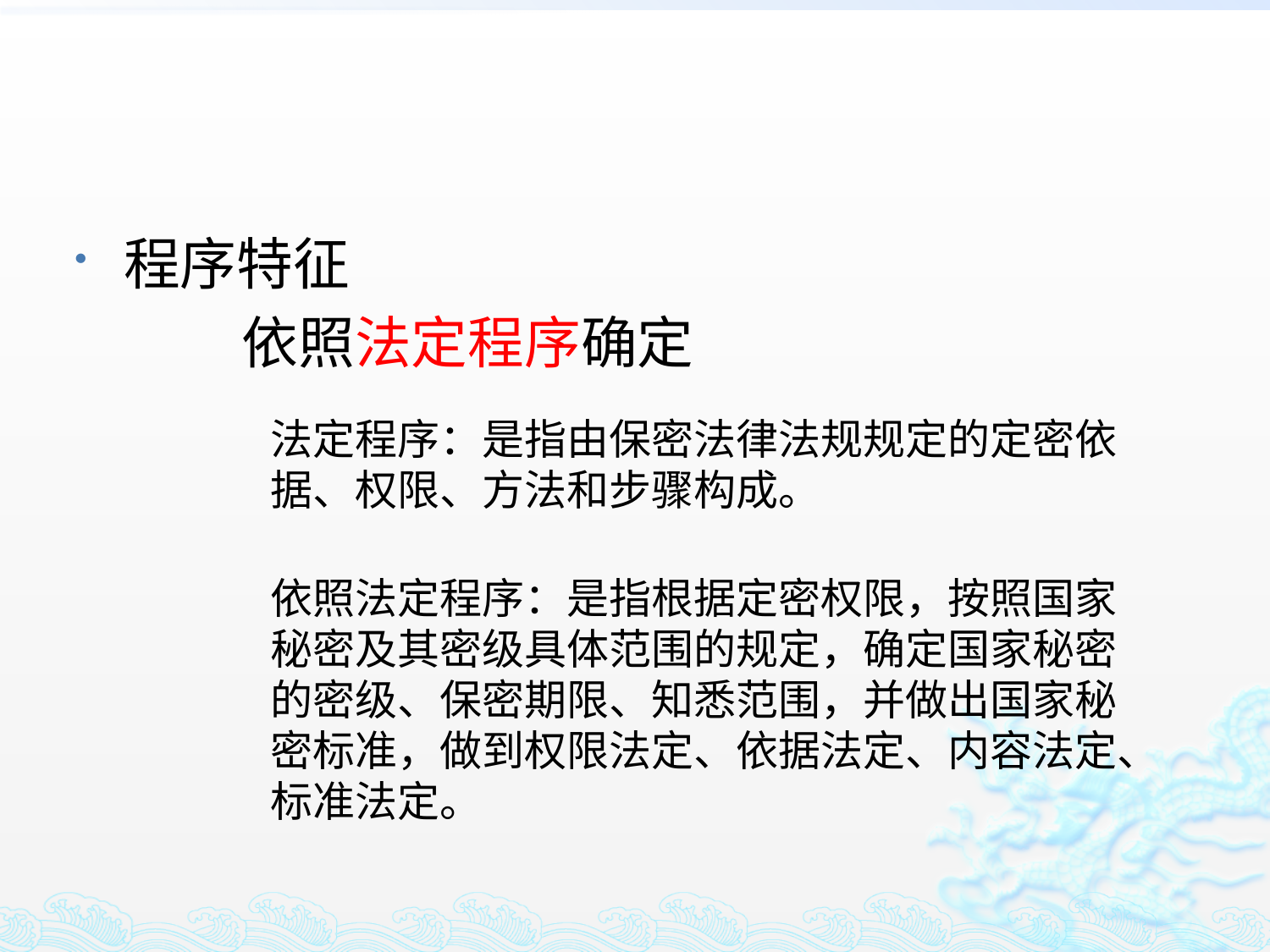

#
程序特征
            依照法定程序确定

法定程序：是指由保密法律法规规定的定密依据、权限、方法和步骤构成。
依照法定程序：是指根据定密权限，按照国家秘密及其密级具体范围的规定，确定国家秘密的密级、保密期限、知悉范围，并做出国家秘密标准，做到权限法定、依据法定、内容法定、标准法定。